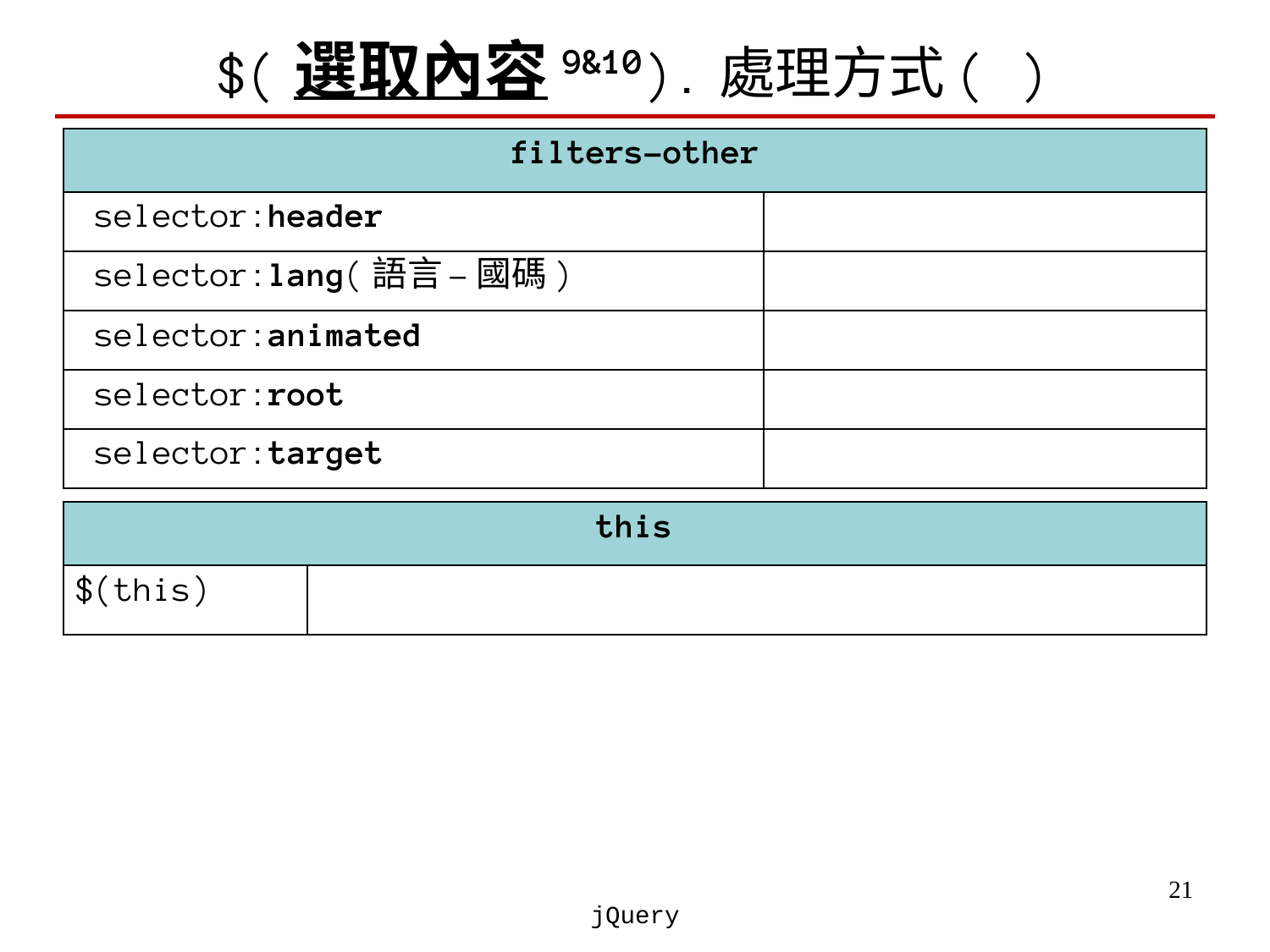

# $(選取內容9&10).處理方式( )
| filters-other |  |
| --- | --- |
| selector:header |  |
| selector:lang(語言-國碼) |  |
| selector:animated |  |
| selector:root |  |
| selector:target |  |
| this |  |
| --- | --- |
| $(this) |  |
21
jQuery